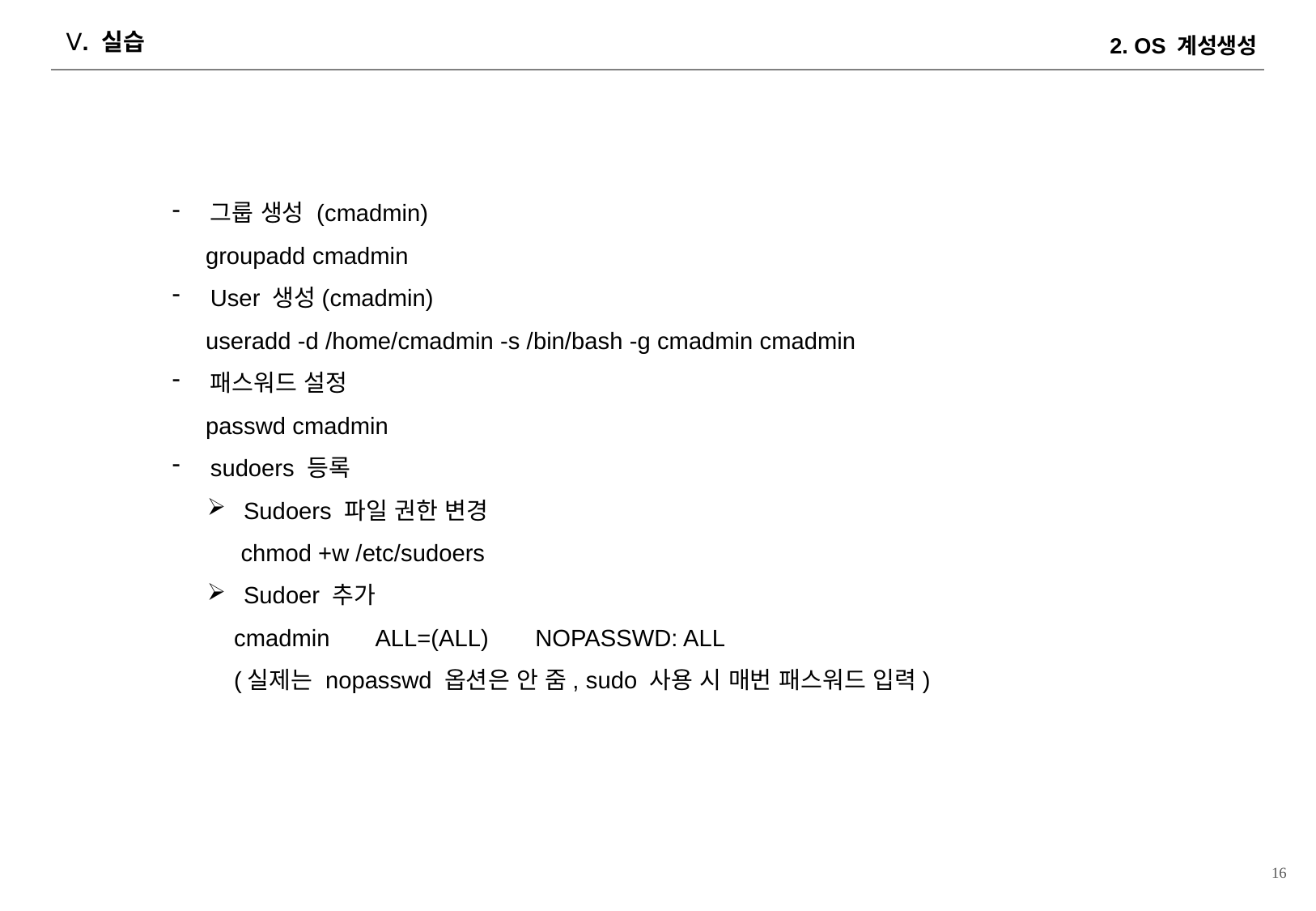

# Ⅴ. 실습
2. OS 계성생성
그룹 생성 (cmadmin)
     groupadd cmadmin
User 생성(cmadmin)
     useradd -d /home/cmadmin -s /bin/bash -g cmadmin cmadmin
패스워드 설정
     passwd cmadmin
sudoers 등록
Sudoers 파일 권한 변경
     chmod +w /etc/sudoers
Sudoer 추가
    cmadmin       ALL=(ALL)       NOPASSWD: ALL
    (실제는 nopasswd 옵션은 안 줌, sudo 사용 시 매번 패스워드 입력)
16